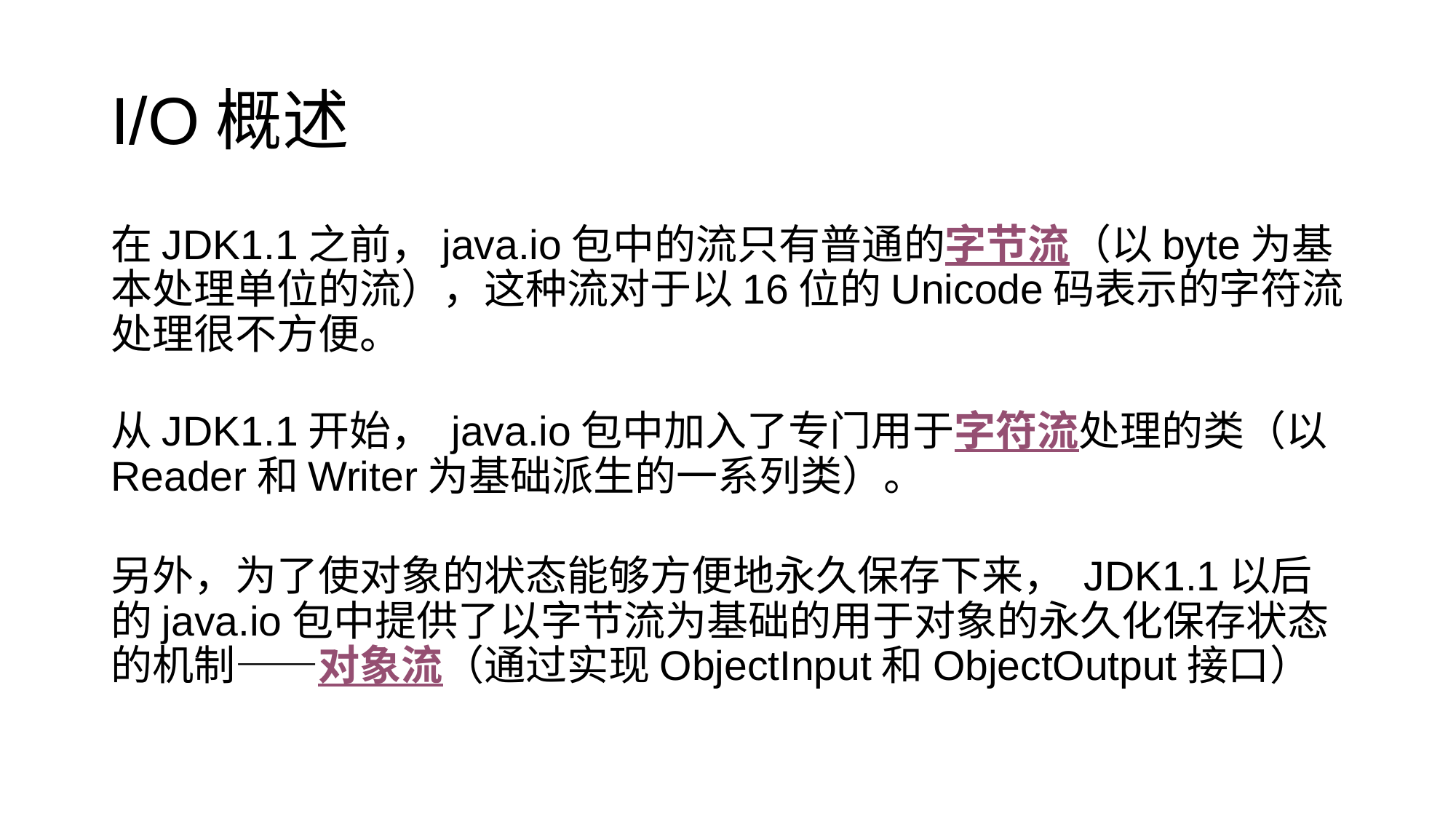

# I/O概述
在JDK1.1之前，java.io包中的流只有普通的字节流（以byte为基本处理单位的流），这种流对于以16位的Unicode码表示的字符流处理很不方便。

从JDK1.1开始， java.io包中加入了专门用于字符流处理的类（以Reader和Writer为基础派生的一系列类）。

另外，为了使对象的状态能够方便地永久保存下来， JDK1.1以后的java.io包中提供了以字节流为基础的用于对象的永久化保存状态的机制——对象流（通过实现ObjectInput和ObjectOutput接口）